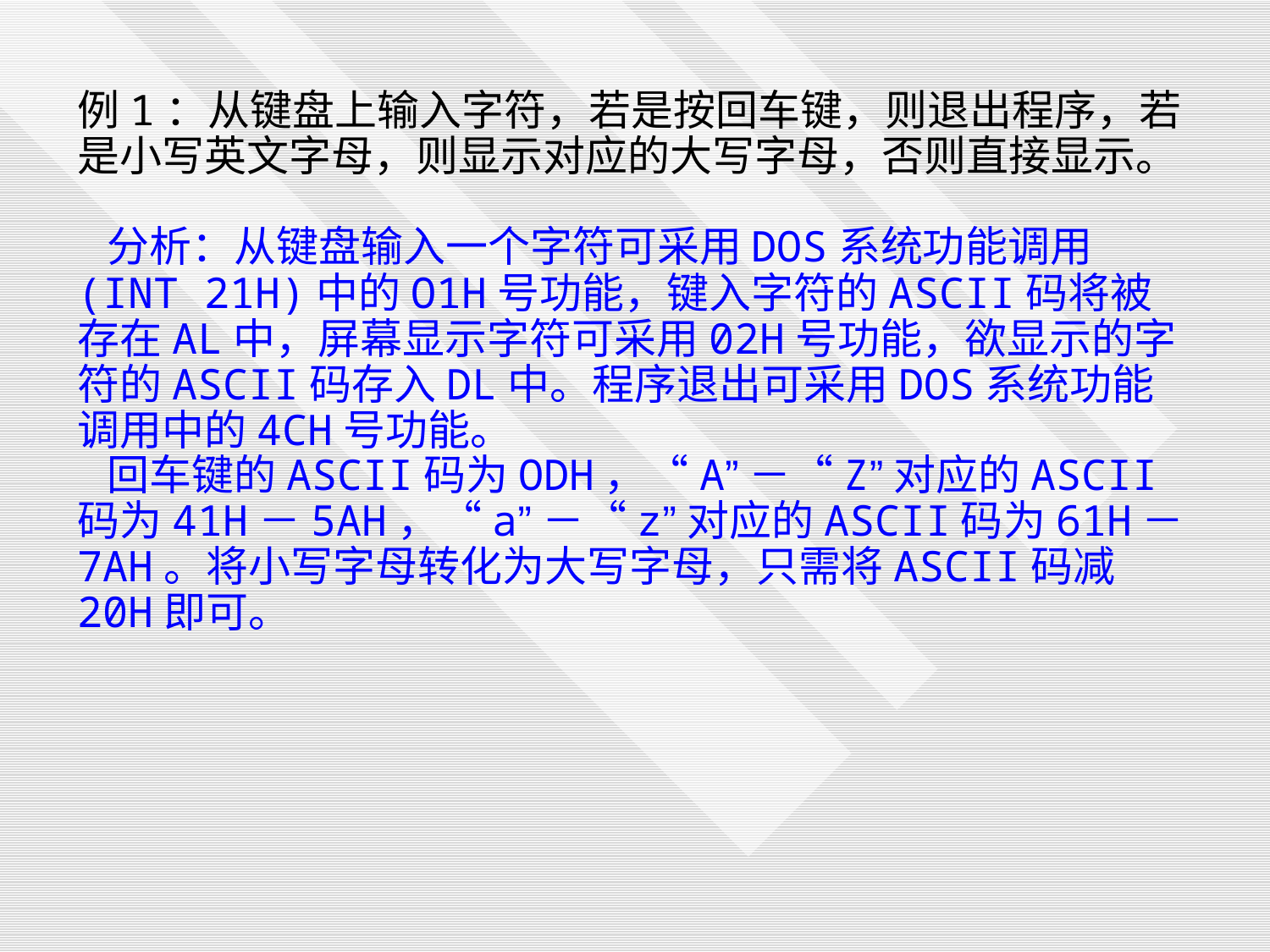

例1：从键盘上输入字符，若是按回车键，则退出程序，若是小写英文字母，则显示对应的大写字母，否则直接显示。

  分析：从键盘输入一个字符可采用DOS系统功能调用(INT 21H)中的O1H号功能，键入字符的ASCII码将被存在AL中，屏幕显示字符可采用02H号功能，欲显示的字符的ASCII码存入DL中。程序退出可采用DOS系统功能调用中的4CH号功能。
  回车键的ASCII码为ODH，“A”－“Z”对应的ASCII码为41H－5AH，“a”－“z”对应的ASCII码为61H－7AH。将小写字母转化为大写字母，只需将ASCII码减20H即可。